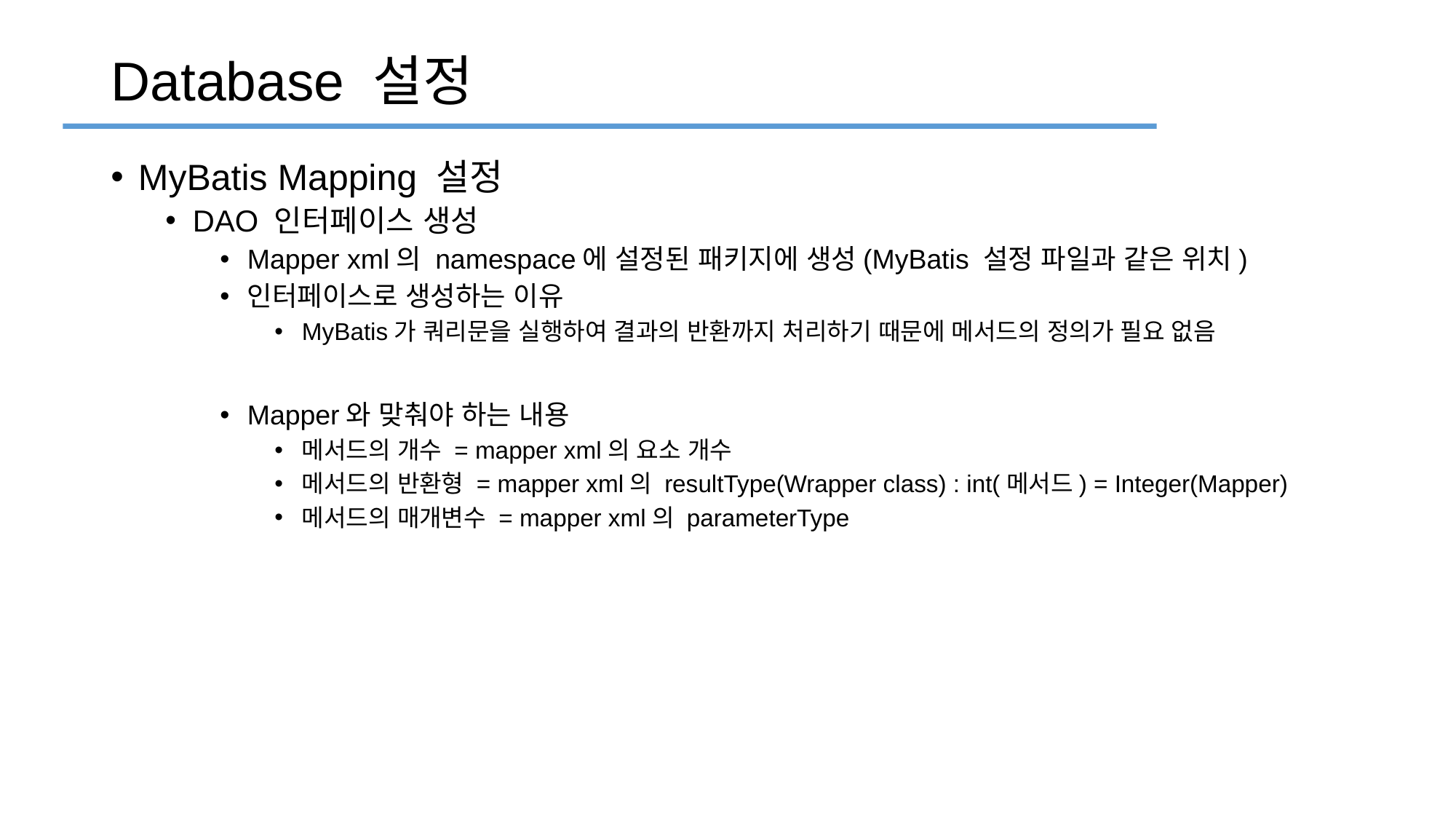

# Database 설정
MyBatis Mapping 설정
DAO 인터페이스 생성
Mapper xml의 namespace에 설정된 패키지에 생성(MyBatis 설정 파일과 같은 위치)
인터페이스로 생성하는 이유
MyBatis가 쿼리문을 실행하여 결과의 반환까지 처리하기 때문에 메서드의 정의가 필요 없음

Mapper와 맞춰야 하는 내용
메서드의 개수 = mapper xml의 요소 개수
메서드의 반환형 = mapper xml의 resultType(Wrapper class) : int(메서드) = Integer(Mapper)
메서드의 매개변수 = mapper xml의 parameterType